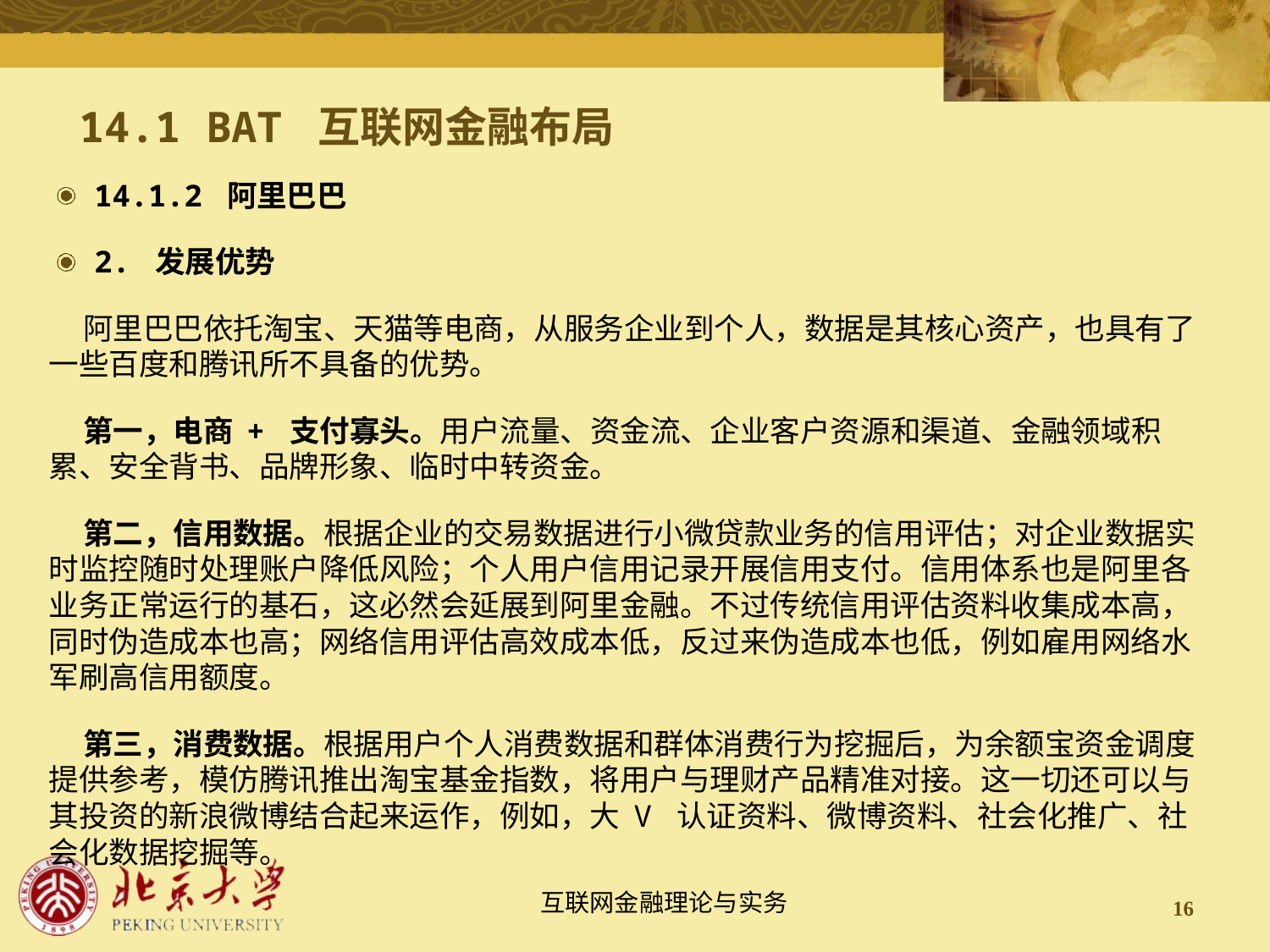

# 14.1 BAT 互联网金融布局
14.1.2 阿里巴巴
2. 发展优势
    阿里巴巴依托淘宝、天猫等电商，从服务企业到个人，数据是其核心资产，也具有了一些百度和腾讯所不具备的优势。
    第一，电商 + 支付寡头。用户流量、资金流、企业客户资源和渠道、金融领域积累、安全背书、品牌形象、临时中转资金。
    第二，信用数据。根据企业的交易数据进行小微贷款业务的信用评估；对企业数据实时监控随时处理账户降低风险；个人用户信用记录开展信用支付。信用体系也是阿里各业务正常运行的基石，这必然会延展到阿里金融。不过传统信用评估资料收集成本高，同时伪造成本也高；网络信用评估高效成本低，反过来伪造成本也低，例如雇用网络水军刷高信用额度。
    第三，消费数据。根据用户个人消费数据和群体消费行为挖掘后，为余额宝资金调度提供参考，模仿腾讯推出淘宝基金指数，将用户与理财产品精准对接。这一切还可以与其投资的新浪微博结合起来运作，例如，大 V 认证资料、微博资料、社会化推广、社会化数据挖掘等。
16